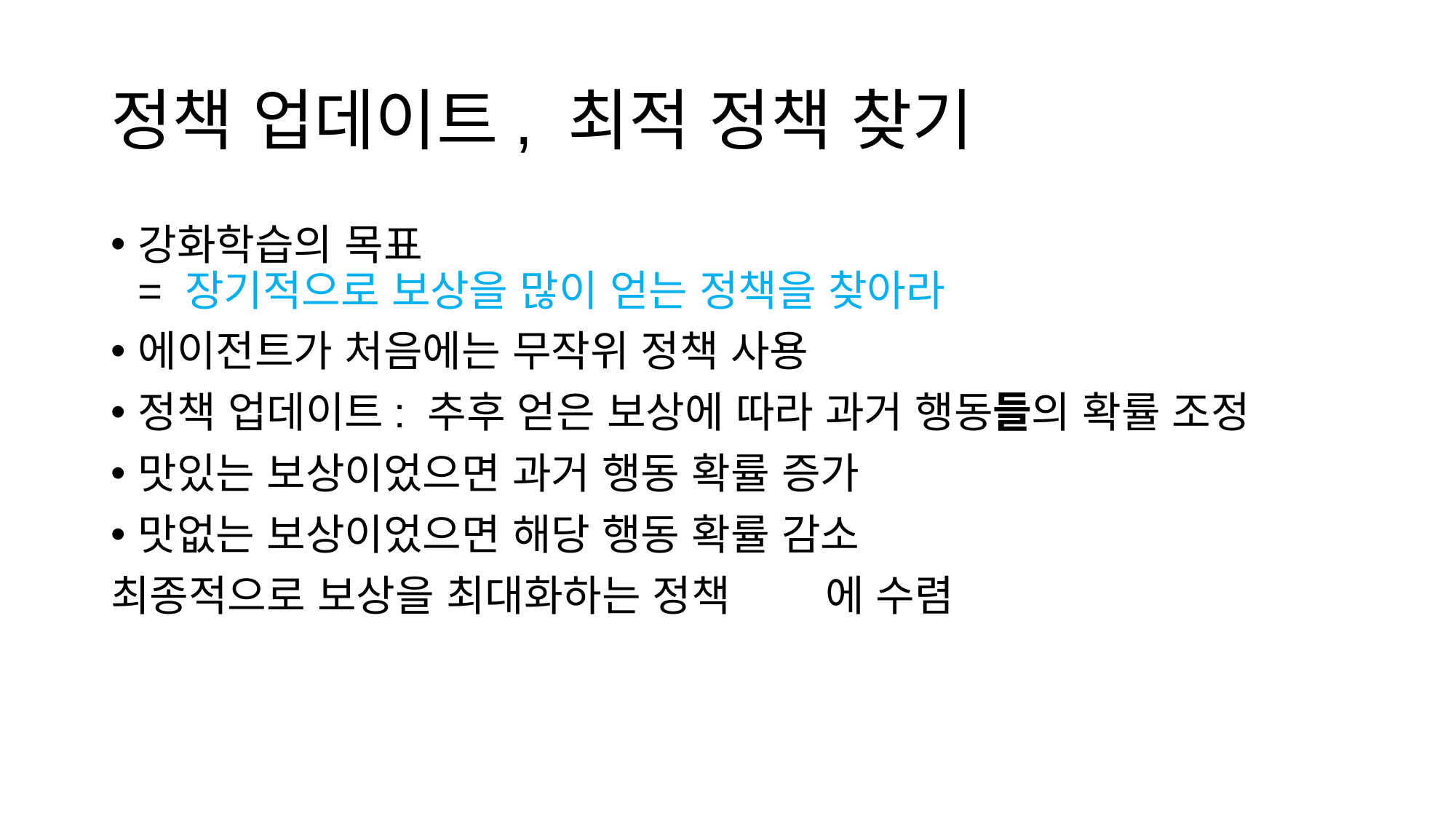

# 정책 업데이트, 최적 정책 찾기
강화학습의 목표
= 장기적으로 보상을 많이 얻는 정책을 찾아라
에이전트가 처음에는 무작위 정책 사용
정책 업데이트: 추후 얻은 보상에 따라 과거 행동들의 확률 조정
맛있는 보상이었으면 과거 행동 확률 증가
맛없는 보상이었으면 해당 행동 확률 감소
최종적으로 보상을 최대화하는 정책        에 수렴